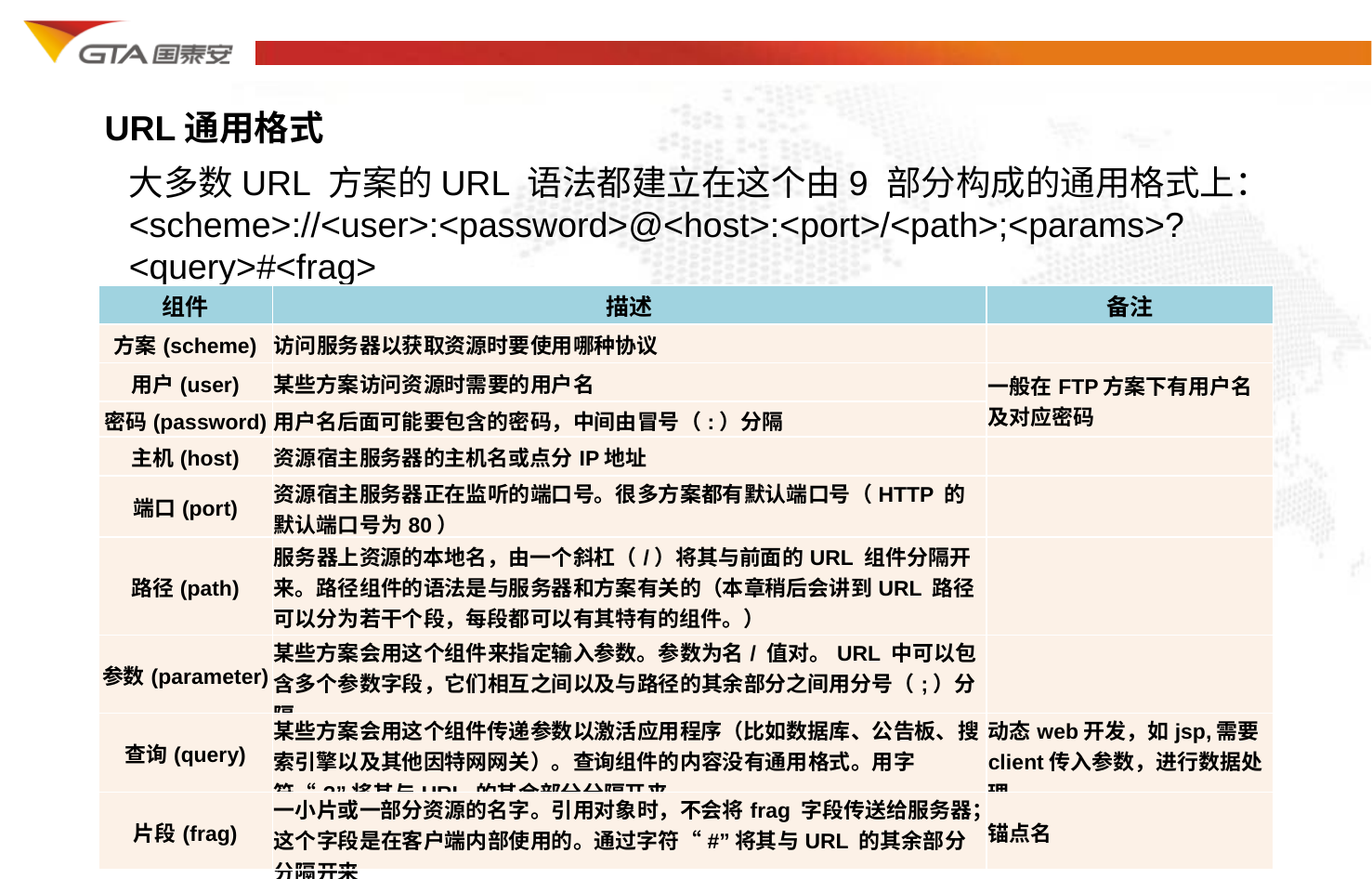

URL通用格式
大多数URL 方案的URL 语法都建立在这个由9 部分构成的通用格式上：
<scheme>://<user>:<password>@<host>:<port>/<path>;<params>?<query>#<frag>

| 组件 | 描述 | 备注 |
| --- | --- | --- |
| 方案(scheme) | 访问服务器以获取资源时要使用哪种协议 |  |
| 用户(user) | 某些方案访问资源时需要的用户名 | 一般在FTP方案下有用户名及对应密码 |
| 密码(password) | 用户名后面可能要包含的密码，中间由冒号（:）分隔 |  |
| 主机(host) | 资源宿主服务器的主机名或点分IP地址 |  |
| 端口(port) | 资源宿主服务器正在监听的端口号。很多方案都有默认端口号（HTTP 的默认端口号为80） |  |
| 路径(path) | 服务器上资源的本地名，由一个斜杠（/）将其与前面的URL 组件分隔开来。路径组件的语法是与服务器和方案有关的（本章稍后会讲到URL 路径可以分为若干个段，每段都可以有其特有的组件。） |  |
| 参数(parameter) | 某些方案会用这个组件来指定输入参数。参数为名/ 值对。URL 中可以包含多个参数字段，它们相互之间以及与路径的其余部分之间用分号（;）分隔 |  |
| 查询(query) | 某些方案会用这个组件传递参数以激活应用程序（比如数据库、公告板、搜索引擎以及其他因特网网关）。查询组件的内容没有通用格式。用字符“?”将其与URL 的其余部分分隔开来 | 动态web开发，如jsp,需要client传入参数，进行数据处理 |
| 片段(frag) | 一小片或一部分资源的名字。引用对象时，不会将frag 字段传送给服务器；这个字段是在客户端内部使用的。通过字符“#”将其与URL 的其余部分分隔开来 | 锚点名 |